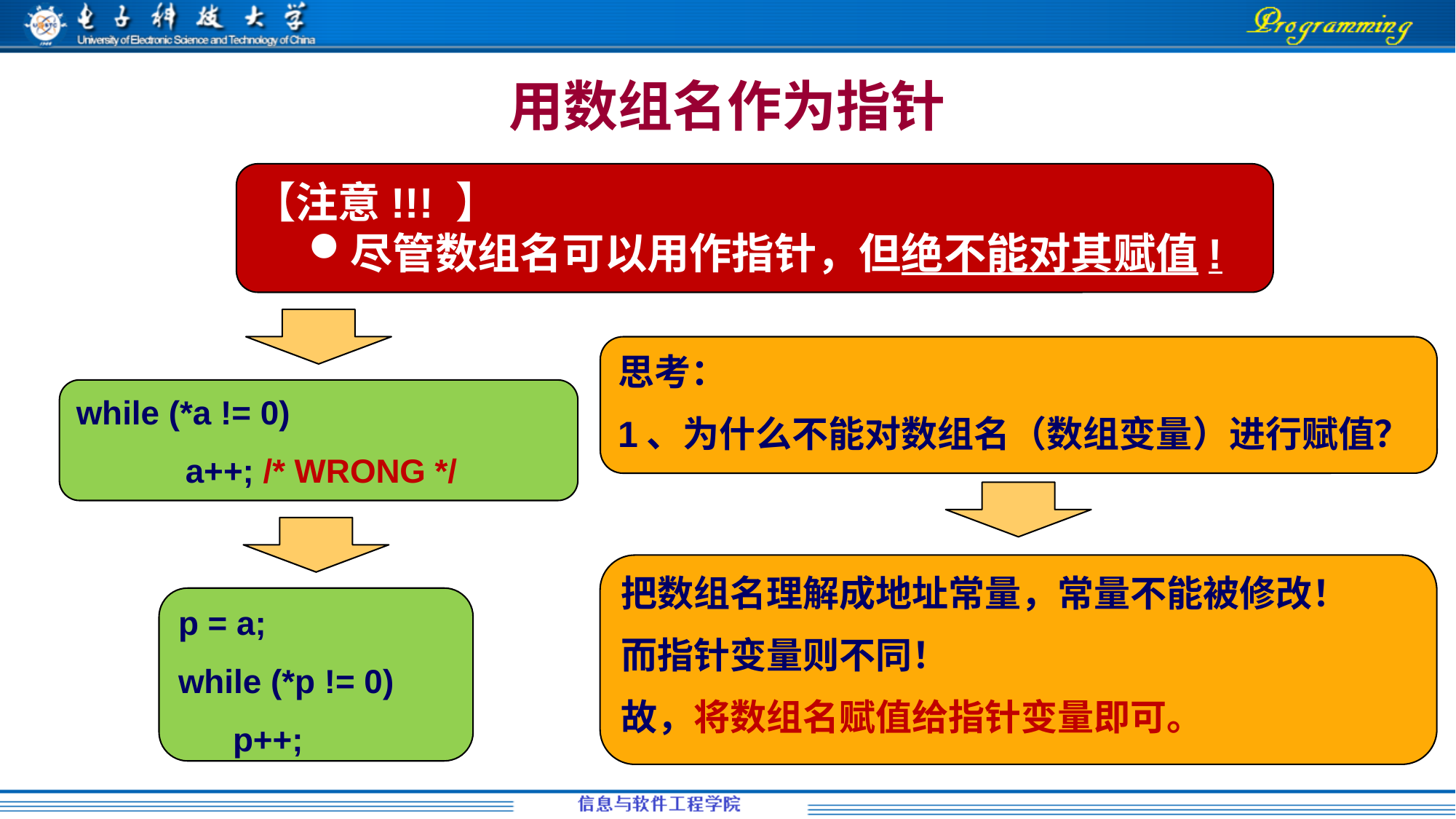

# 用数组名作为指针
【注意!!! 】
尽管数组名可以用作指针，但绝不能对其赋值!

思考：
1、为什么不能对数组名（数组变量）进行赋值？
while (*a != 0)
	a++; /* WRONG */

把数组名理解成地址常量，常量不能被修改！
而指针变量则不同！
故，将数组名赋值给指针变量即可。
p = a;
while (*p != 0)
p++;